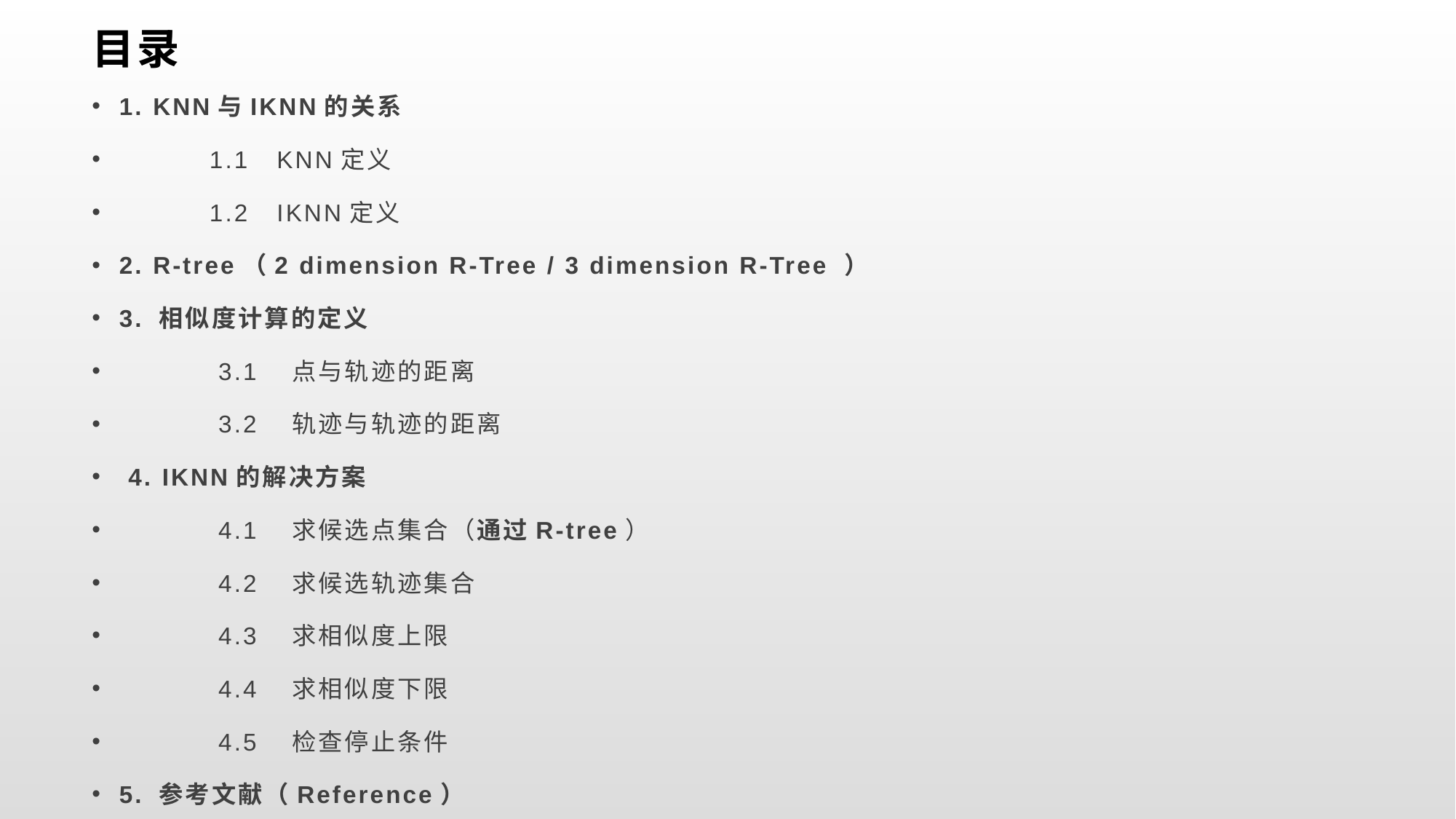

# 目录
1. KNN与IKNN的关系
          1.1   KNN定义
          1.2   IKNN定义
2. R-tree（2 dimension R-Tree / 3 dimension R-Tree ）
3. 相似度计算的定义
           3.1   点与轨迹的距离
           3.2   轨迹与轨迹的距离
 4. IKNN的解决方案
           4.1   求候选点集合（通过R-tree）
           4.2   求候选轨迹集合
           4.3   求相似度上限
           4.4   求相似度下限
           4.5   检查停止条件
5. 参考文献（Reference）